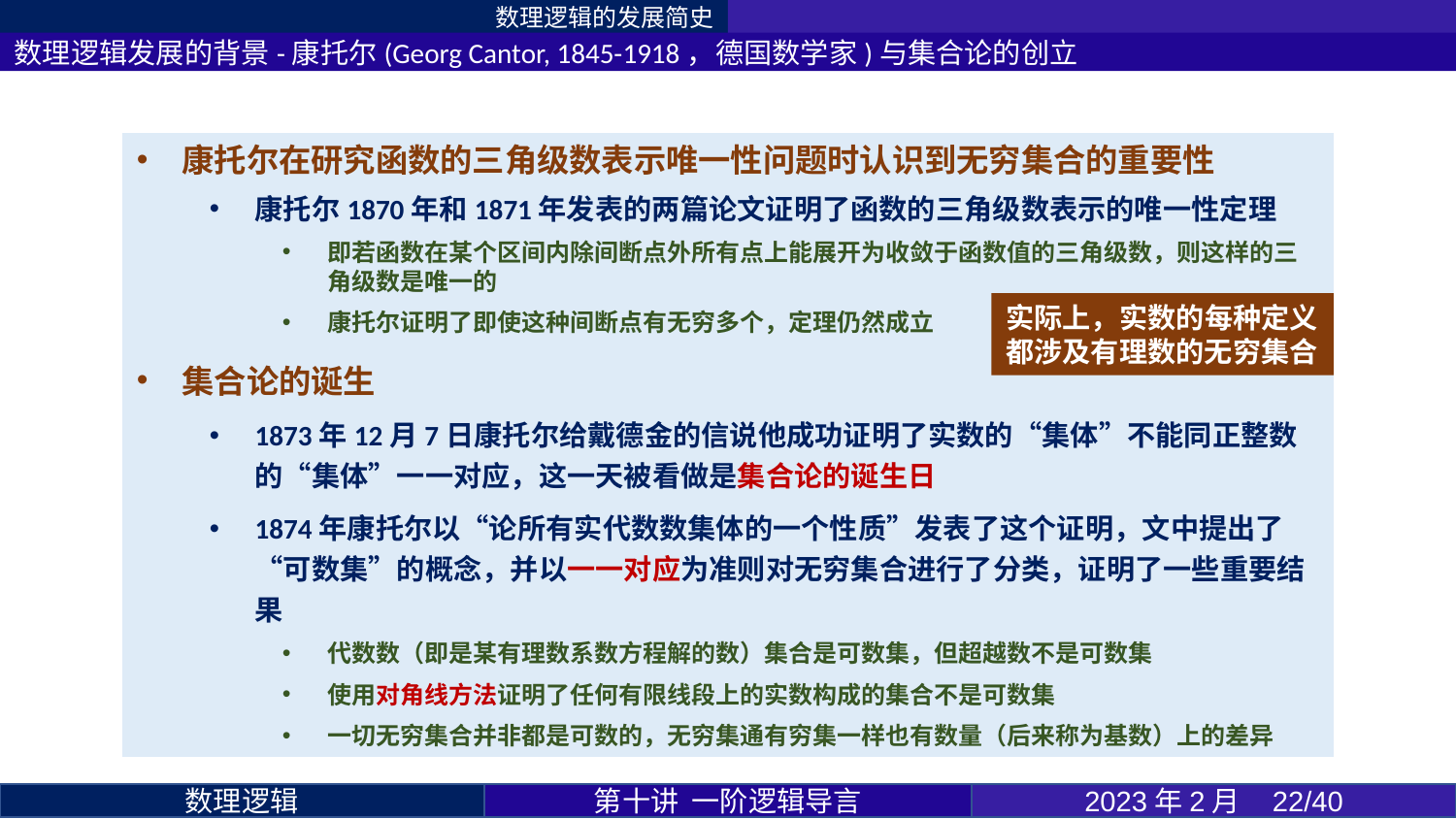

数理逻辑的发展简史
数理逻辑发展的背景-康托尔(Georg Cantor, 1845-1918，德国数学家)与集合论的创立
康托尔在研究函数的三角级数表示唯一性问题时认识到无穷集合的重要性
康托尔1870年和1871年发表的两篇论文证明了函数的三角级数表示的唯一性定理
即若函数在某个区间内除间断点外所有点上能展开为收敛于函数值的三角级数，则这样的三角级数是唯一的
康托尔证明了即使这种间断点有无穷多个，定理仍然成立
集合论的诞生
1873年12月7日康托尔给戴德金的信说他成功证明了实数的“集体”不能同正整数的“集体”一一对应，这一天被看做是集合论的诞生日
1874年康托尔以“论所有实代数数集体的一个性质”发表了这个证明，文中提出了“可数集”的概念，并以一一对应为准则对无穷集合进行了分类，证明了一些重要结果
代数数（即是某有理数系数方程解的数）集合是可数集，但超越数不是可数集
使用对角线方法证明了任何有限线段上的实数构成的集合不是可数集
一切无穷集合并非都是可数的，无穷集通有穷集一样也有数量（后来称为基数）上的差异
实际上，实数的每种定义都涉及有理数的无穷集合
第十讲  一阶逻辑导言
2023年2月    22/40
数理逻辑